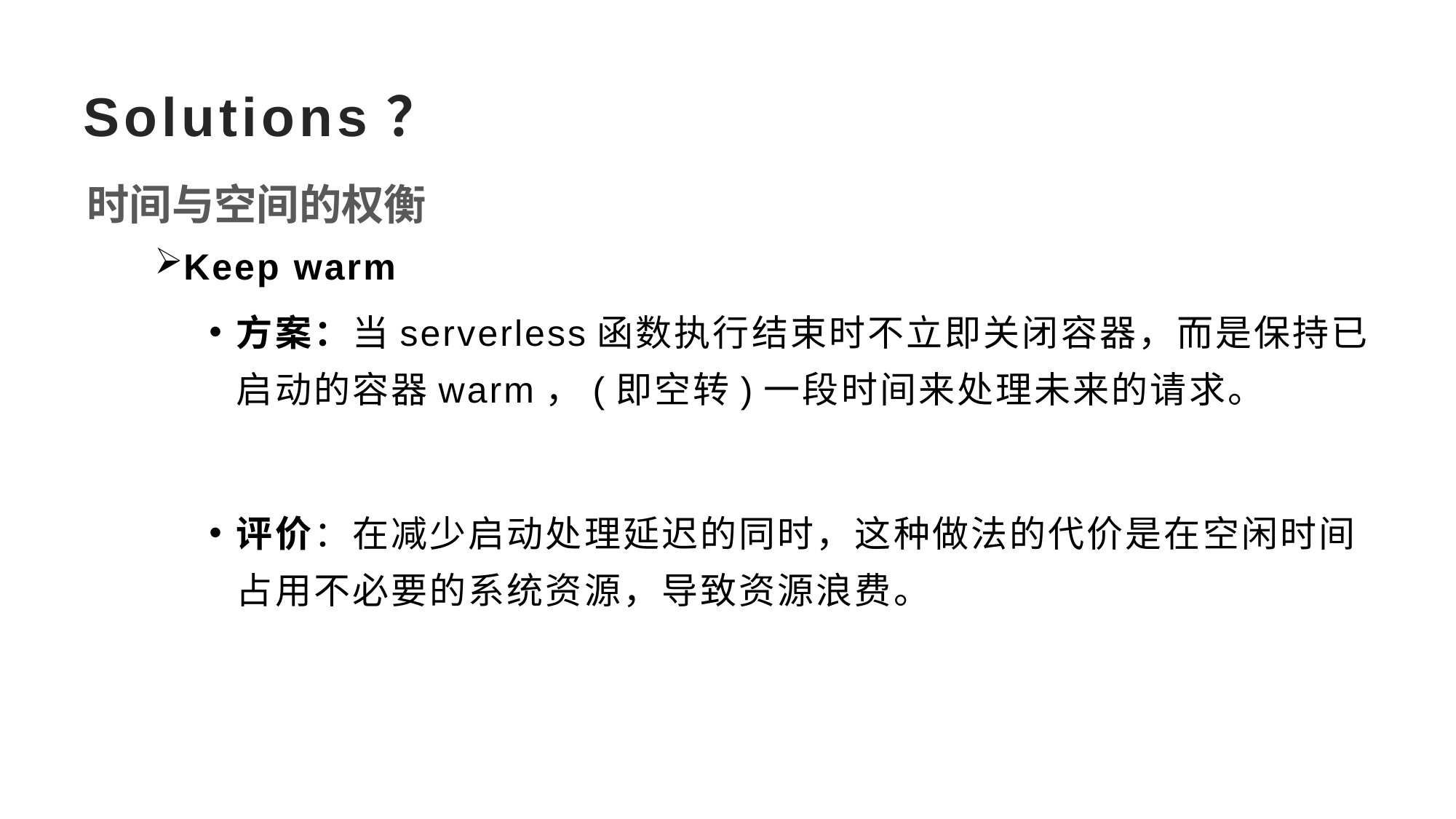

# Solutions？
时间与空间的权衡
Keep warm
方案：当serverless函数执行结束时不立即关闭容器，而是保持已启动的容器warm，(即空转)一段时间来处理未来的请求。

评价：在减少启动处理延迟的同时，这种做法的代价是在空闲时间占用不必要的系统资源，导致资源浪费。